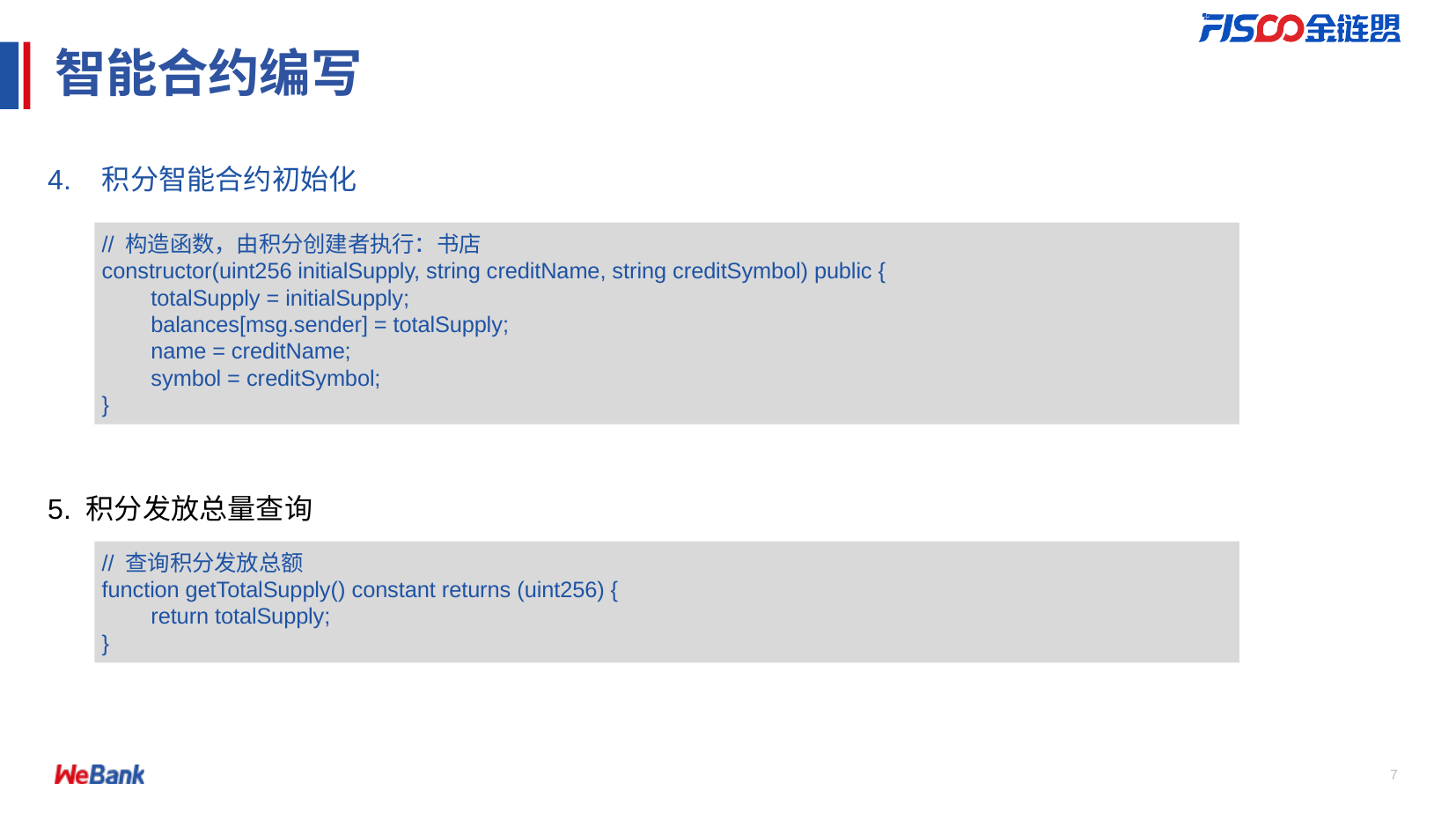

# 智能合约编写
4.   积分智能合约初始化
// 构造函数，由积分创建者执行：书店
constructor(uint256 initialSupply, string creditName, string creditSymbol) public {
        totalSupply = initialSupply;
        balances[msg.sender] = totalSupply;
        name = creditName;
        symbol = creditSymbol;
}
5. 积分发放总量查询
// 查询积分发放总额
function getTotalSupply() constant returns (uint256) {
        return totalSupply;
}
7